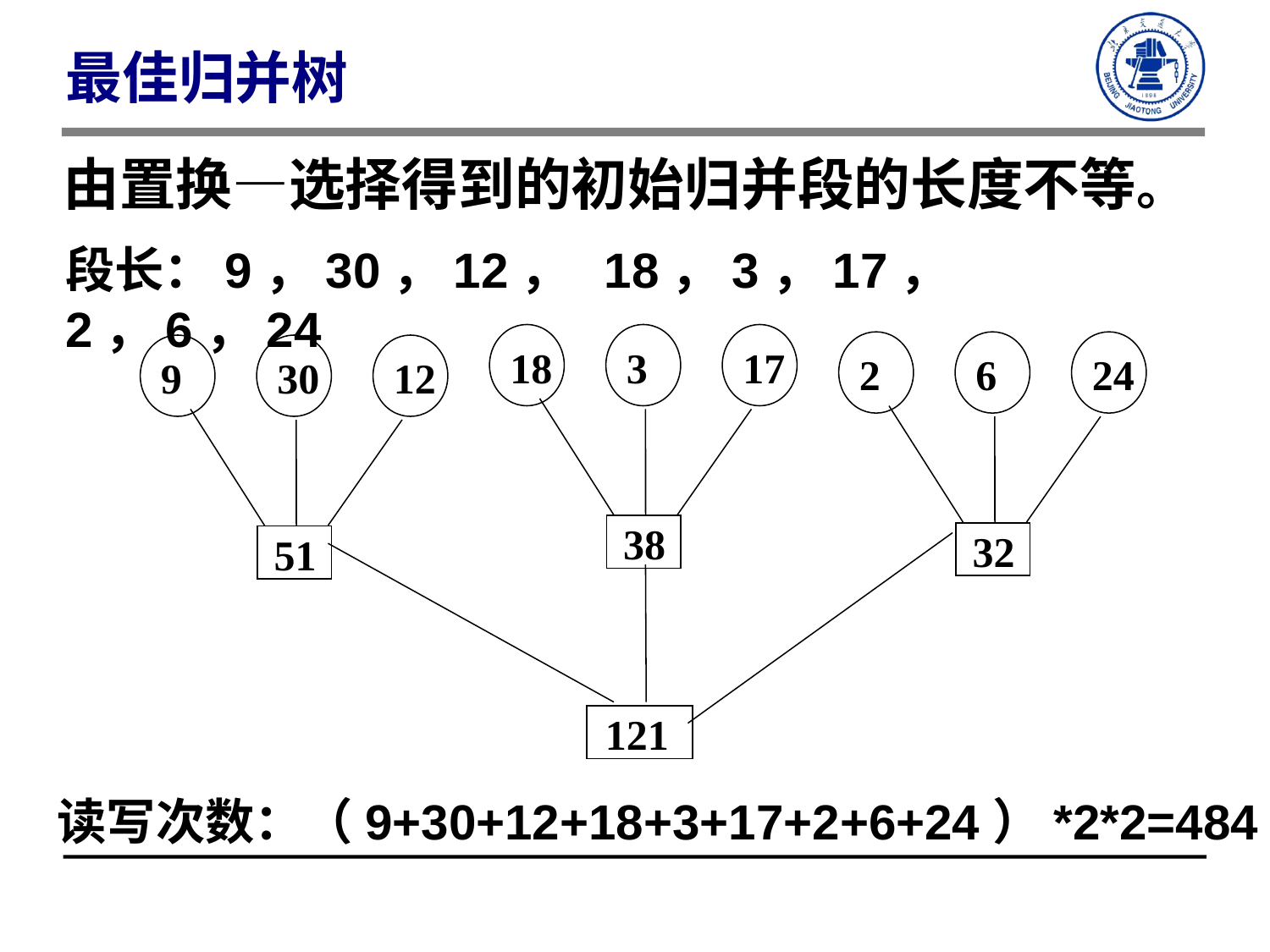

# 最佳归并树
由置换—选择得到的初始归并段的长度不等。
段长：9，30，12，  18，3，17，   2，6，24

 18

 3

 17

38

 2

 6

 24

32

 9

 30

 12

51

121

读写次数：（9+30+12+18+3+17+2+6+24）*2*2=484